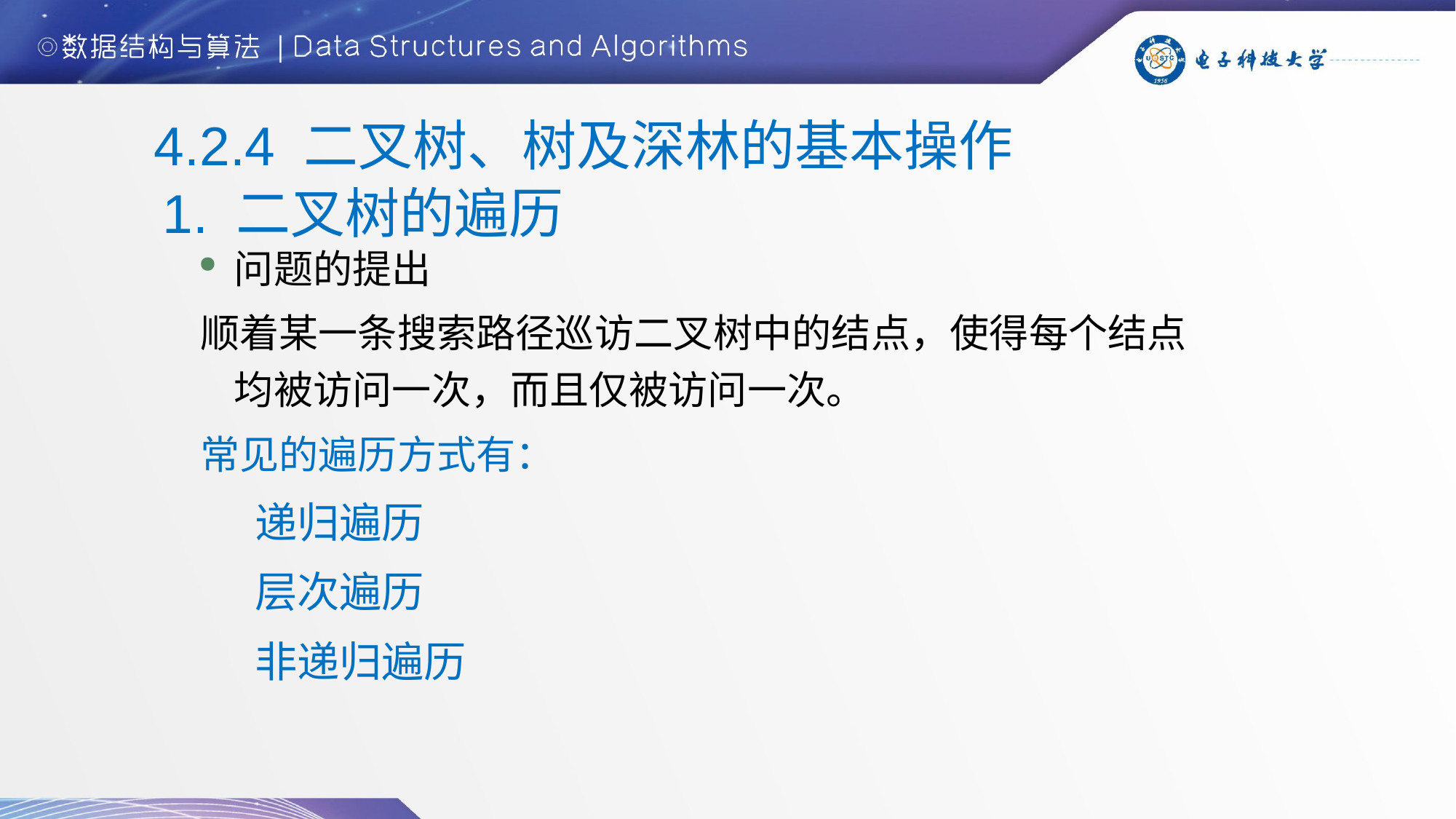

4.2.4 二叉树、树及深林的基本操作
1. 二叉树的遍历
问题的提出
顺着某一条搜索路径巡访二叉树中的结点，使得每个结点均被访问一次，而且仅被访问一次。
常见的遍历方式有：
递归遍历
层次遍历
非递归遍历